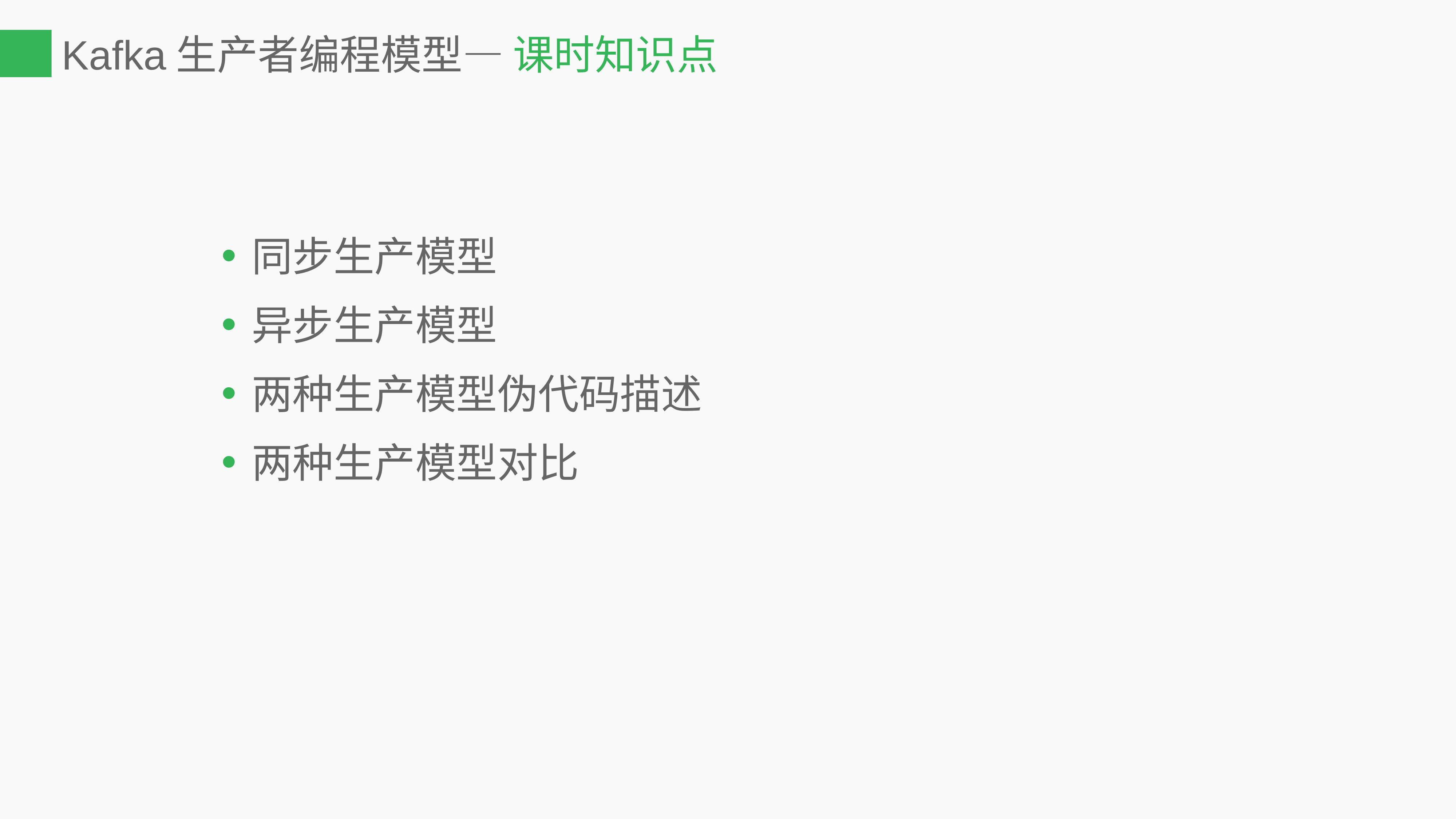

# Kafka生产者编程模型— 课时知识点
同步生产模型
异步生产模型
两种生产模型伪代码描述
两种生产模型对比